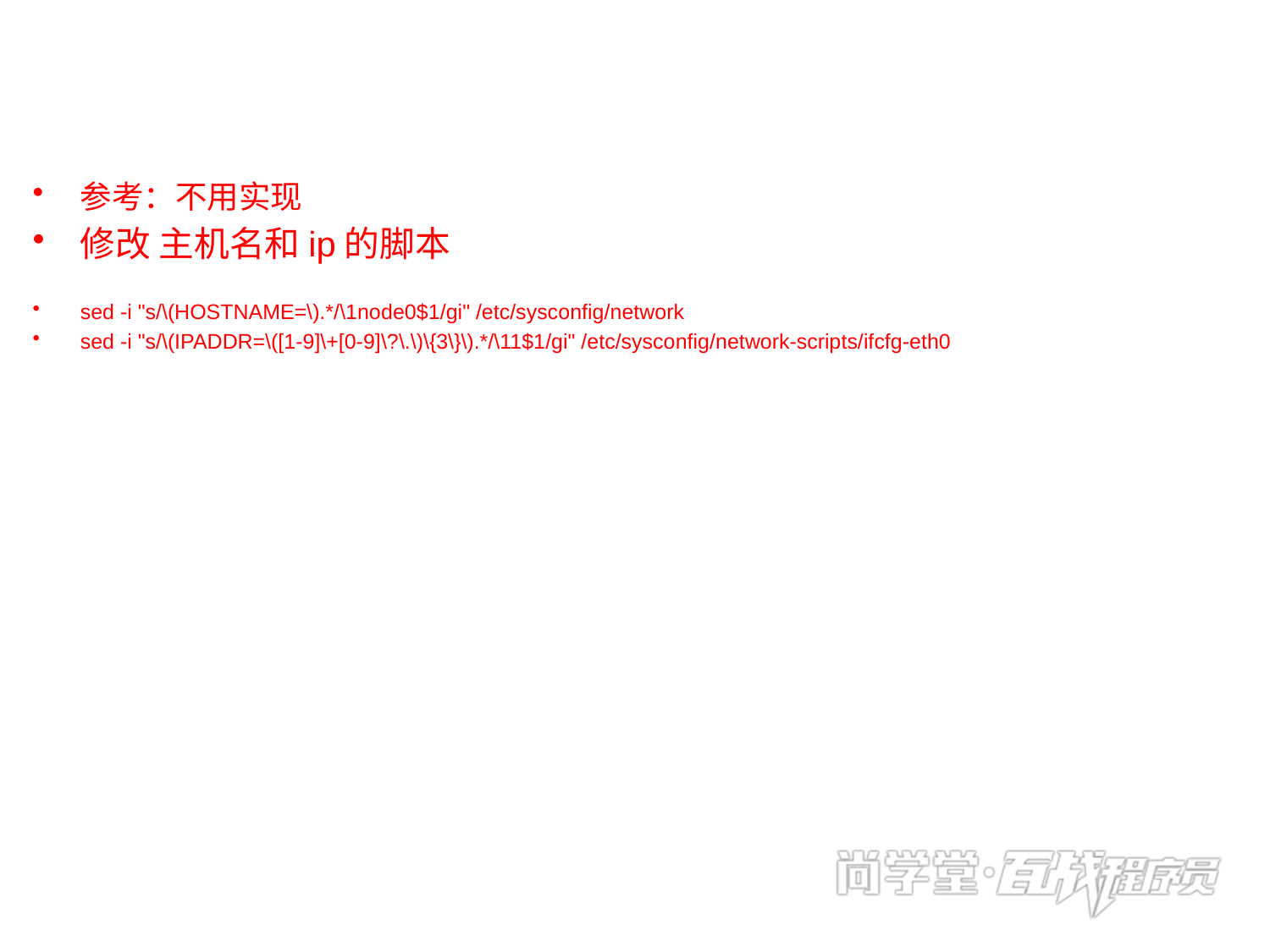

参考：不用实现
修改 主机名和ip的脚本

sed -i "s/\(HOSTNAME=\).*/\1node0$1/gi" /etc/sysconfig/network
sed -i "s/\(IPADDR=\([1-9]\+[0-9]\?\.\)\{3\}\).*/\11$1/gi" /etc/sysconfig/network-scripts/ifcfg-eth0